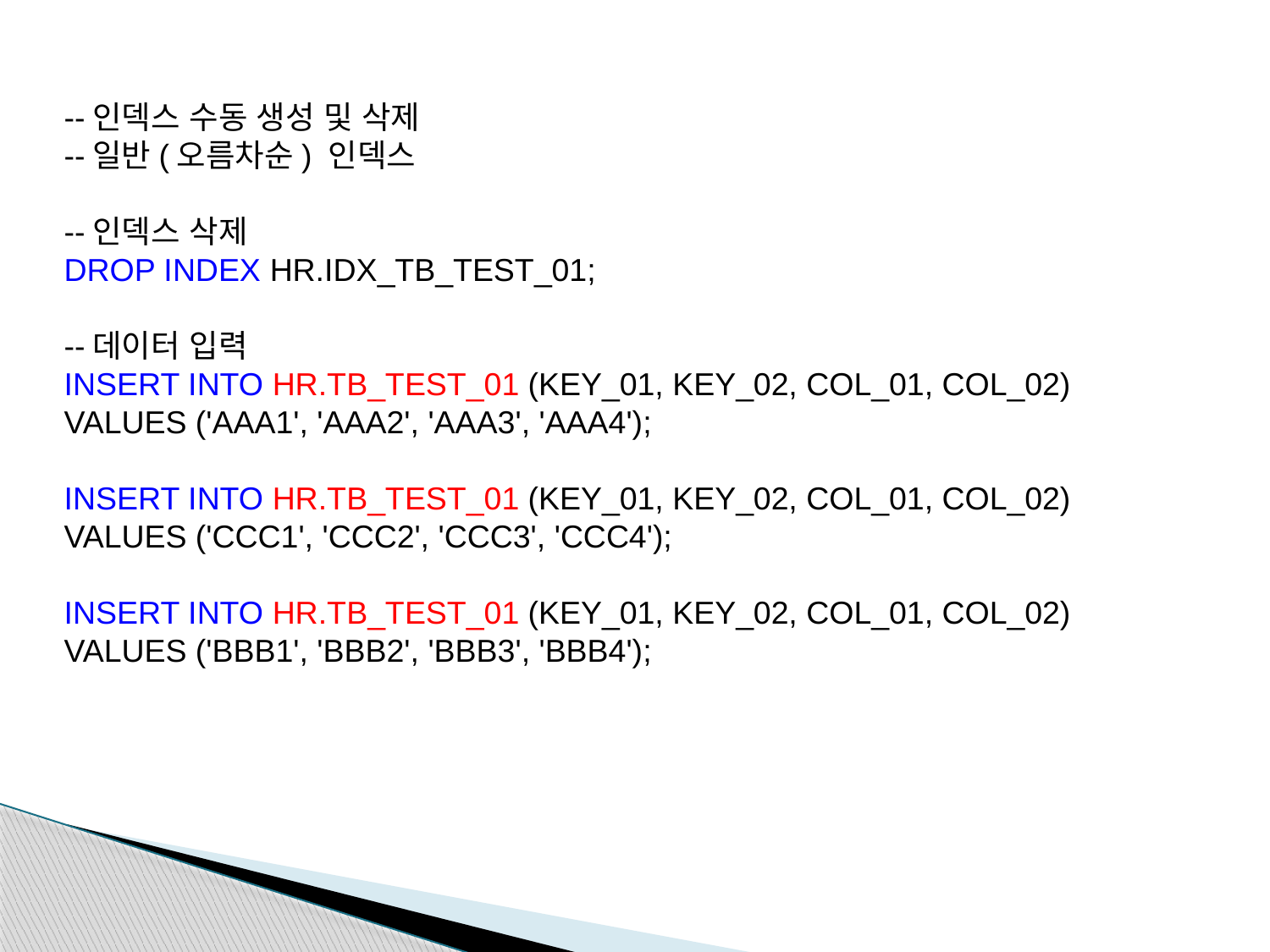

--인덱스 수동 생성 및 삭제
--일반(오름차순) 인덱스

--인덱스 삭제
DROP INDEX HR.IDX_TB_TEST_01;

--데이터 입력
INSERT INTO HR.TB_TEST_01 (KEY_01, KEY_02, COL_01, COL_02)
VALUES ('AAA1', 'AAA2', 'AAA3', 'AAA4');

INSERT INTO HR.TB_TEST_01 (KEY_01, KEY_02, COL_01, COL_02)
VALUES ('CCC1', 'CCC2', 'CCC3', 'CCC4');

INSERT INTO HR.TB_TEST_01 (KEY_01, KEY_02, COL_01, COL_02)
VALUES ('BBB1', 'BBB2', 'BBB3', 'BBB4');